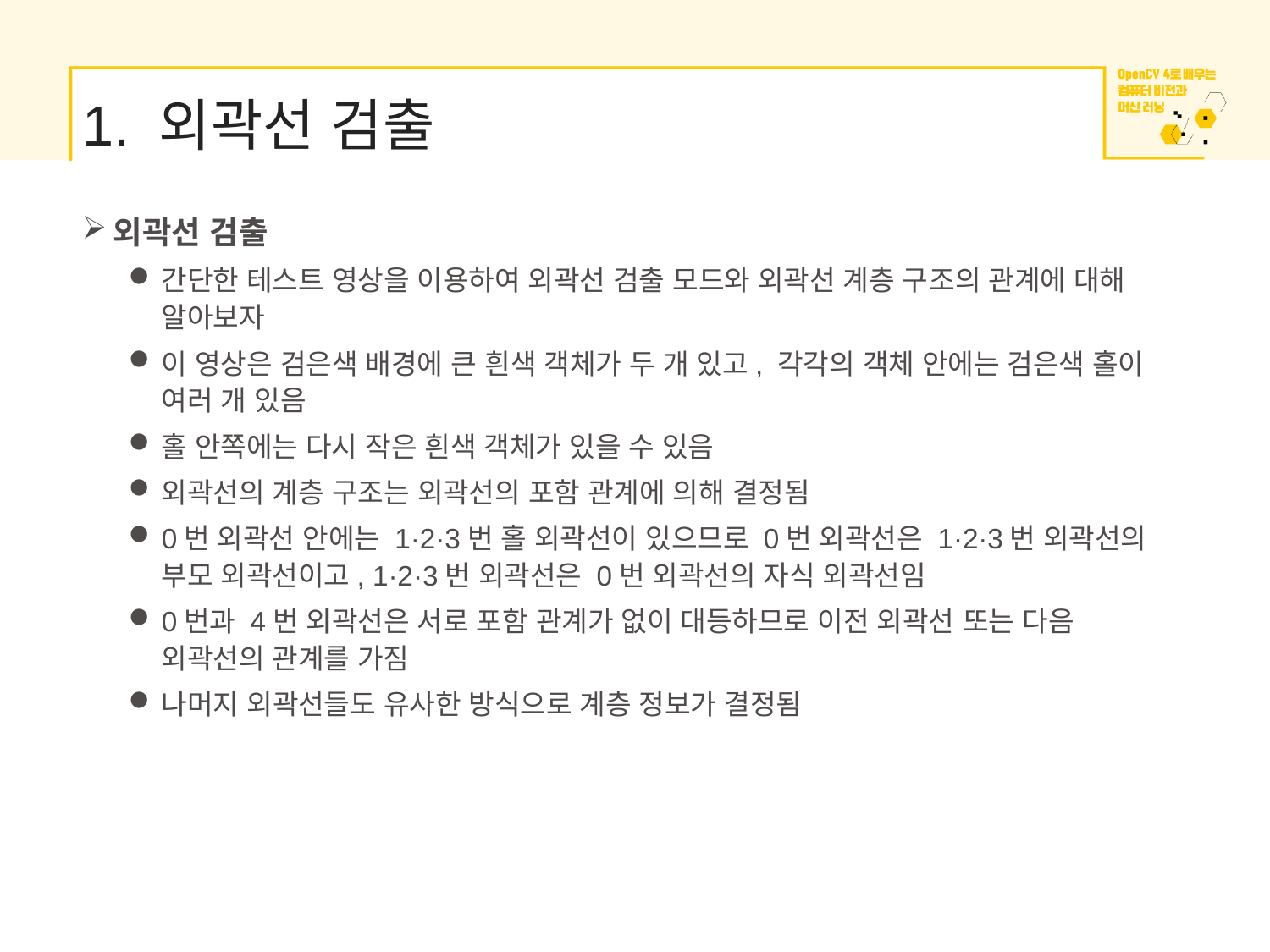

# 1. 외곽선 검출
외곽선 검출
간단한 테스트 영상을 이용하여 외곽선 검출 모드와 외곽선 계층 구조의 관계에 대해 알아보자
이 영상은 검은색 배경에 큰 흰색 객체가 두 개 있고, 각각의 객체 안에는 검은색 홀이 여러 개 있음
홀 안쪽에는 다시 작은 흰색 객체가 있을 수 있음
외곽선의 계층 구조는 외곽선의 포함 관계에 의해 결정됨
0번 외곽선 안에는 1·2·3번 홀 외곽선이 있으므로 0번 외곽선은 1·2·3번 외곽선의 부모 외곽선이고, 1·2·3번 외곽선은 0번 외곽선의 자식 외곽선임
0번과 4번 외곽선은 서로 포함 관계가 없이 대등하므로 이전 외곽선 또는 다음 외곽선의 관계를 가짐
나머지 외곽선들도 유사한 방식으로 계층 정보가 결정됨